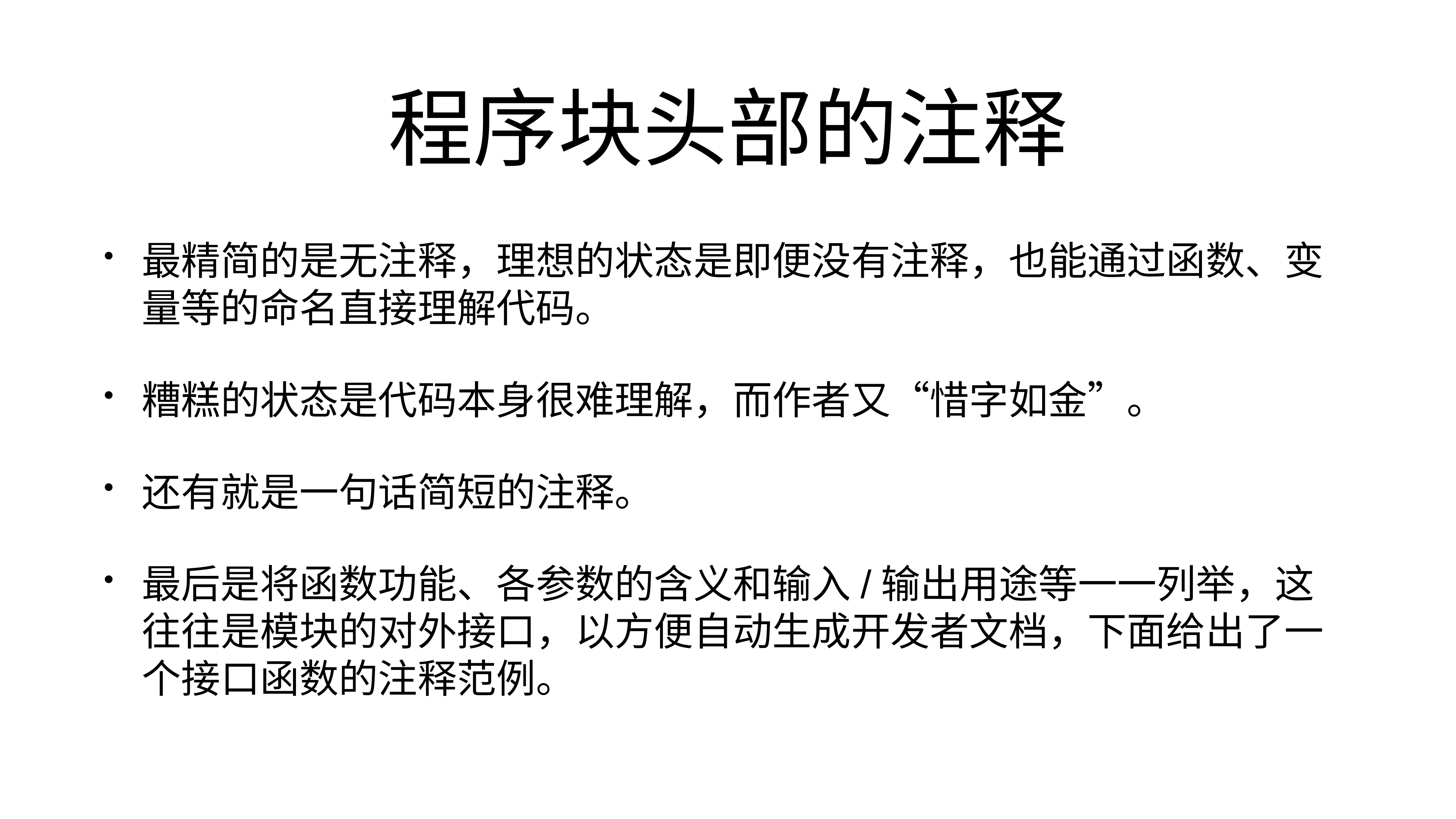

# 程序块头部的注释
最精简的是无注释，理想的状态是即便没有注释，也能通过函数、变量等的命名直接理解代码。
糟糕的状态是代码本身很难理解，而作者又“惜字如金”。
还有就是一句话简短的注释。
最后是将函数功能、各参数的含义和输入/输出用途等一一列举，这往往是模块的对外接口，以方便自动生成开发者文档，下面给出了一个接口函数的注释范例。